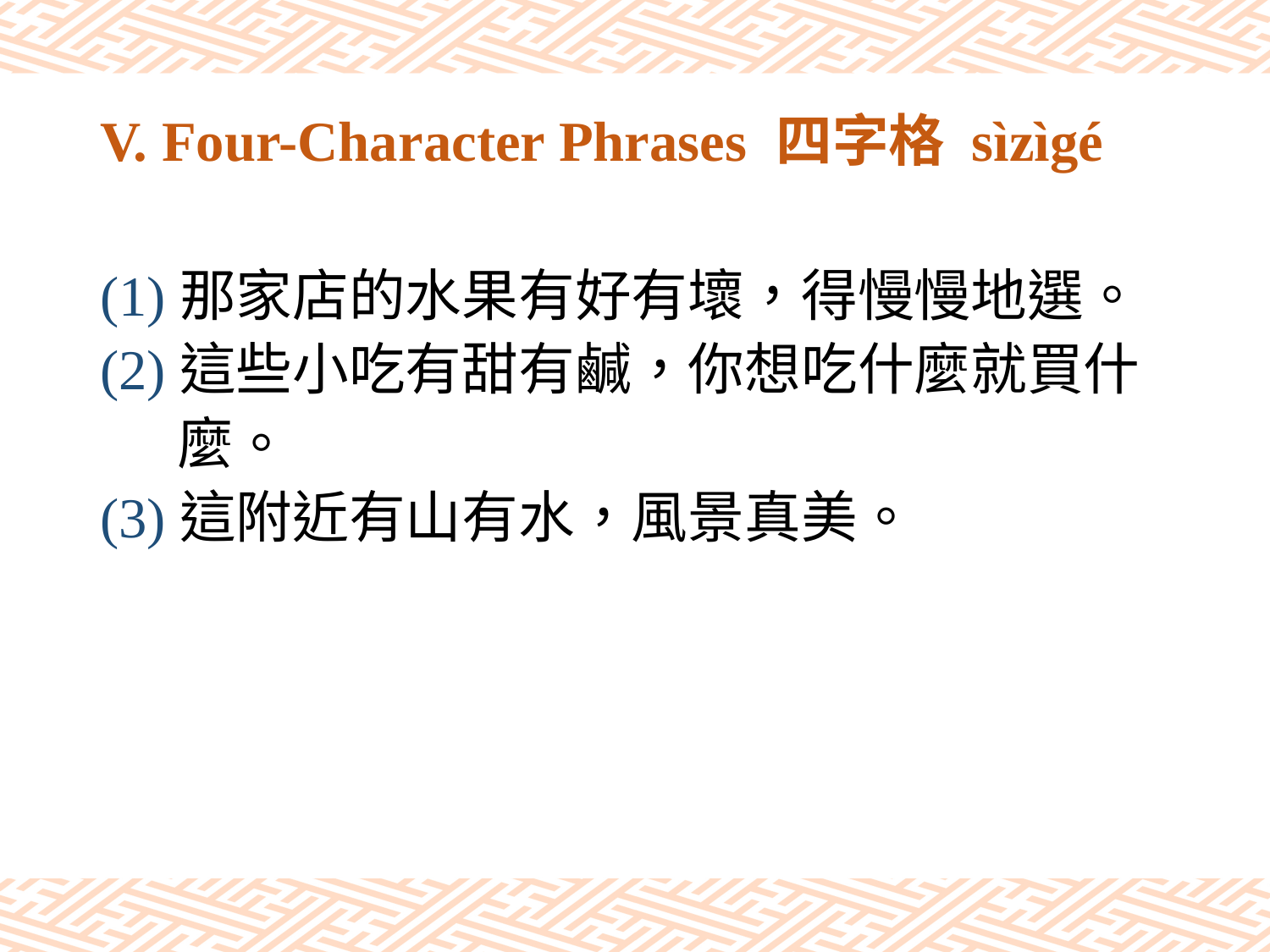

# V. Four-Character Phrases 四字格 sìzìgé
(1)那家店的水果有好有壞，得慢慢地選。
(2)這些小吃有甜有鹹，你想吃什麼就買什
     麼。
(3)這附近有山有水，風景真美。